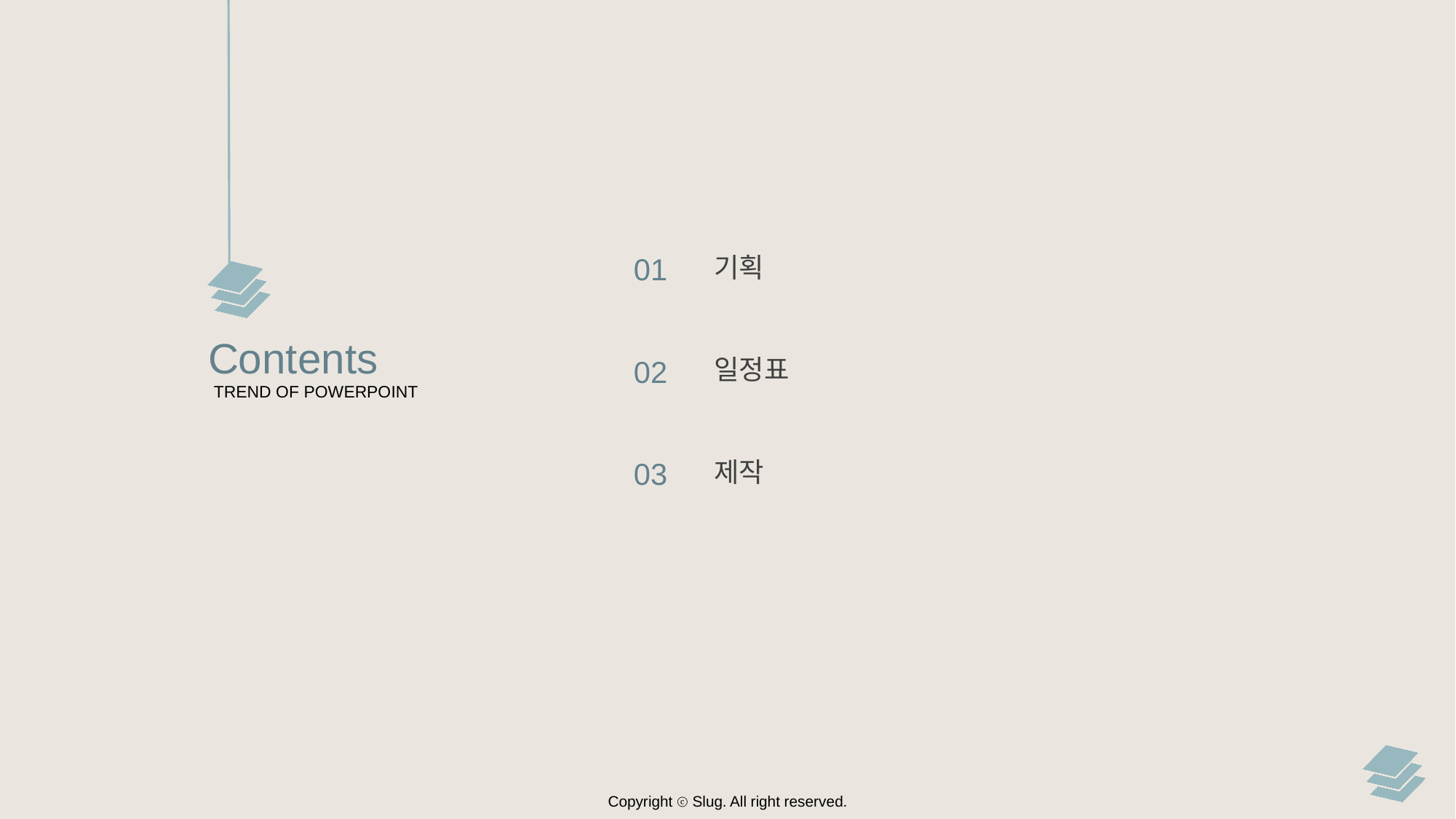

01
기획

Contents
02
일정표
TREND OF POWERPOINT
03
제작

Copyright ⓒ Slug. All right reserved.